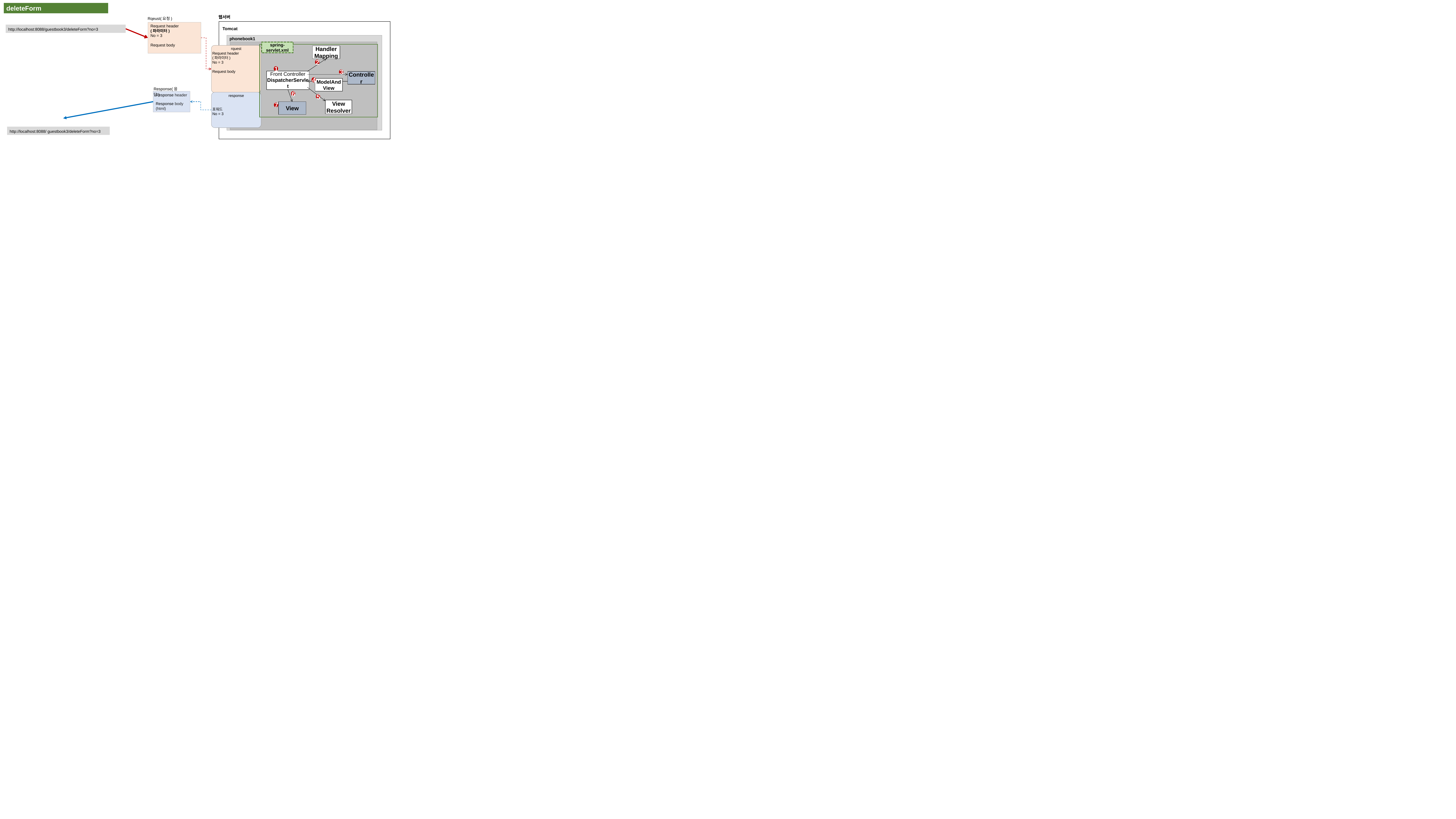

deleteForm
웹서버
Rqeust(요청)
Request header
(파라미터)
No = 3

Request body

Tomcat

http://localhost:8088/guestbook3/deleteForm?no=3
phonebook1
spring-servlet.xml

Handler Mapping

2
1
3

Front Controller
DispatcherServlet

Controller

4

ModelAndView

6
5
View Resolver

View

7
rquest
Request header
(파라미터)
No = 3

Request body

Response(응답)
Response header

Response body
(html)
response

포워드
No = 3
http://localhost:8088/ guestbook3/deleteForm?no=3